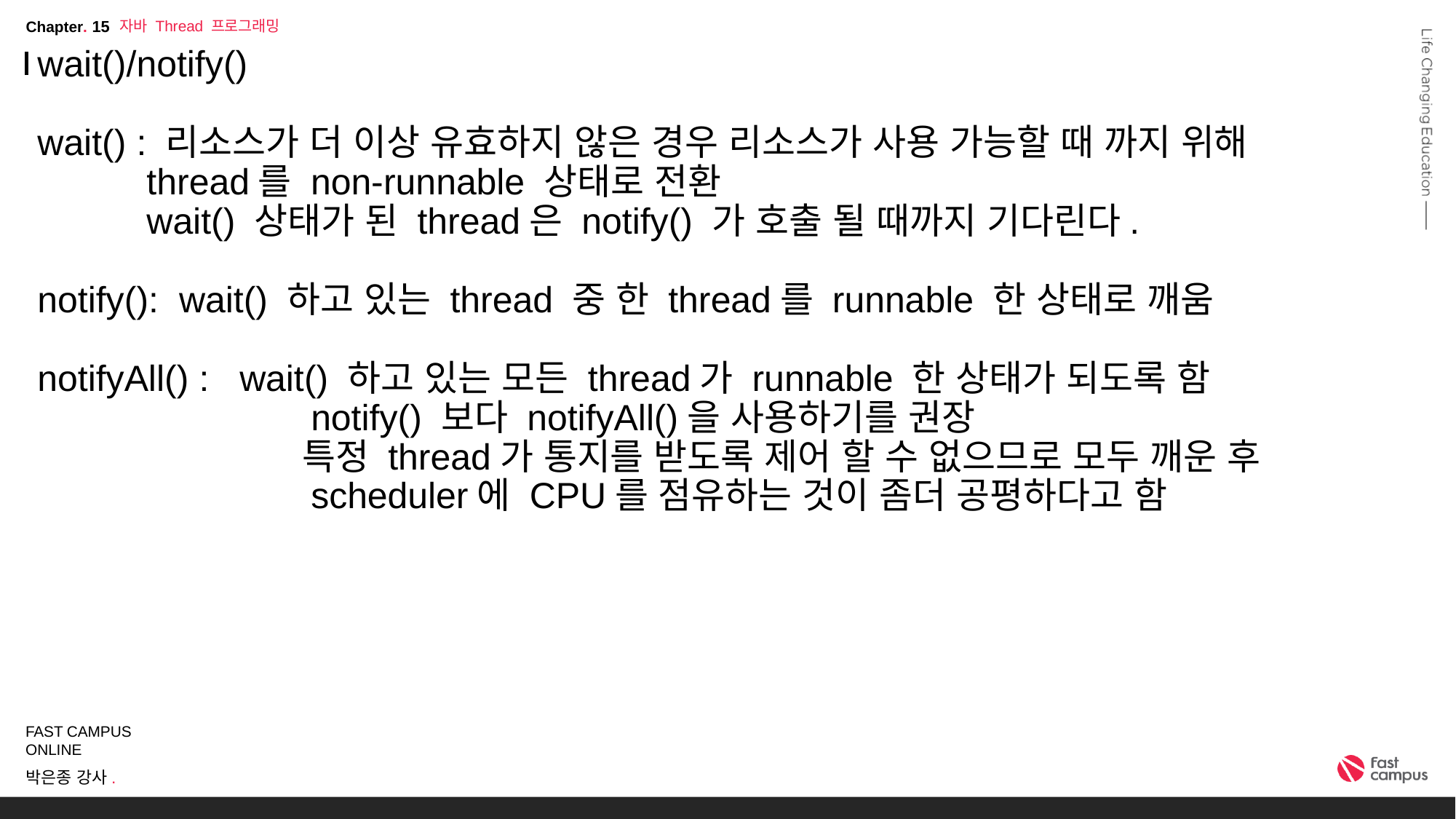

자바 Thread 프로그래밍
15
# wait()/notify() wait() : 리소스가 더 이상 유효하지 않은 경우 리소스가 사용 가능할 때 까지 위해 	thread를 non-runnable 상태로 전환 wait() 상태가 된 thread은 notify() 가 호출 될 때까지 기다린다. notify():  wait() 하고 있는 thread 중 한 thread를 runnable 한 상태로 깨움 notifyAll() :   wait() 하고 있는 모든 thread가 runnable 한 상태가 되도록 함 notify() 보다 notifyAll()을 사용하기를 권장 특정 thread가 통지를 받도록 제어 할 수 없으므로 모두 깨운 후 scheduler에 CPU를 점유하는 것이 좀더 공평하다고 함